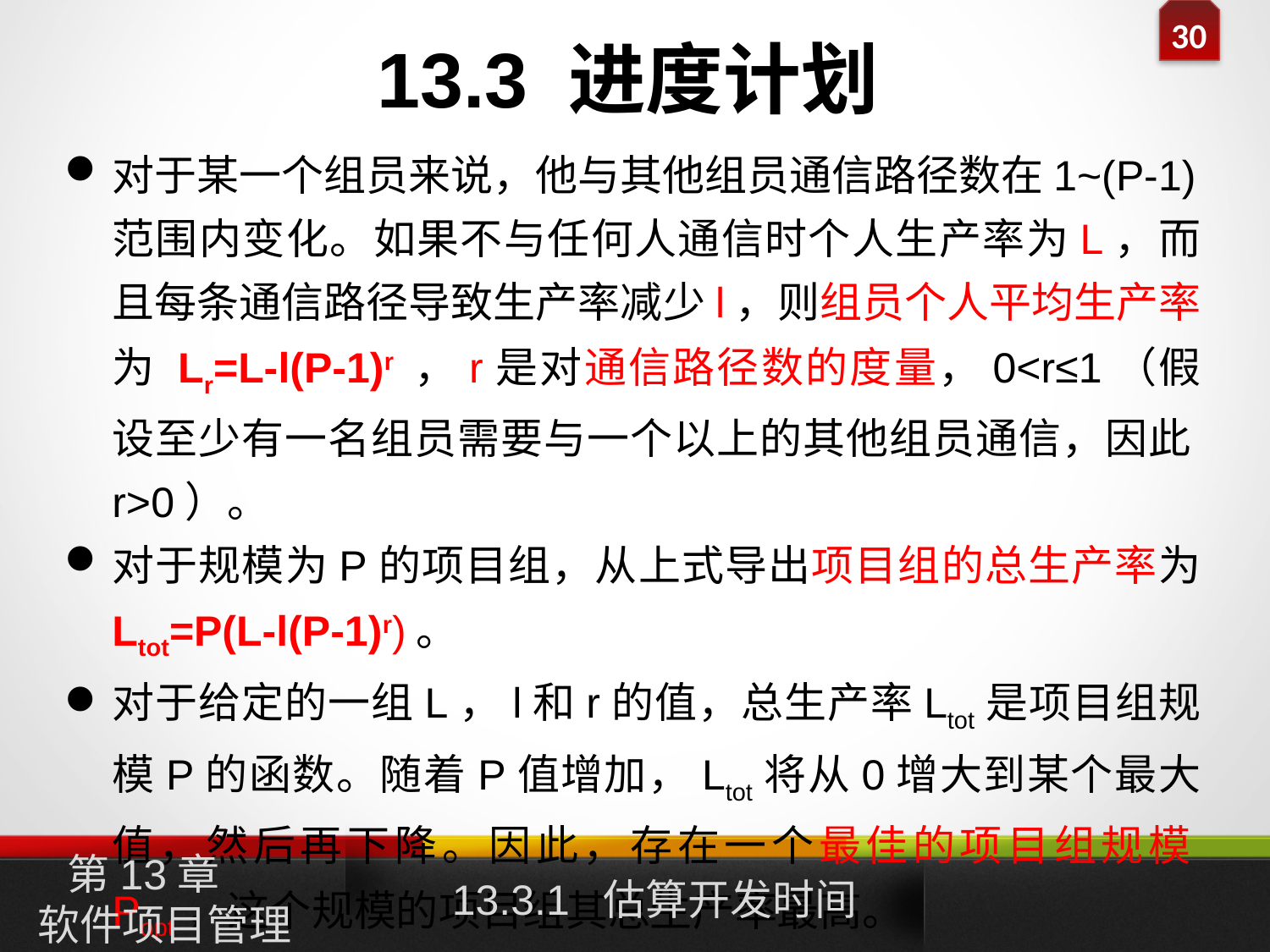

13.3 进度计划
对于某一个组员来说，他与其他组员通信路径数在1~(P-1)范围内变化。如果不与任何人通信时个人生产率为L，而且每条通信路径导致生产率减少l，则组员个人平均生产率为 Lr=L-l(P-1)r ，r是对通信路径数的度量，0<r≤1（假设至少有一名组员需要与一个以上的其他组员通信，因此r>0）。
对于规模为P的项目组，从上式导出项目组的总生产率为 Ltot=P(L-l(P-1)r)。
对于给定的一组L，l和r的值，总生产率Ltot是项目组规模P的函数。随着P值增加，Ltot将从0增大到某个最大值，然后再下降。因此，存在一个最佳的项目组规模Popt，这个规模的项目组其总生产率最高。
第13章
软件项目管理
13.3.1  估算开发时间